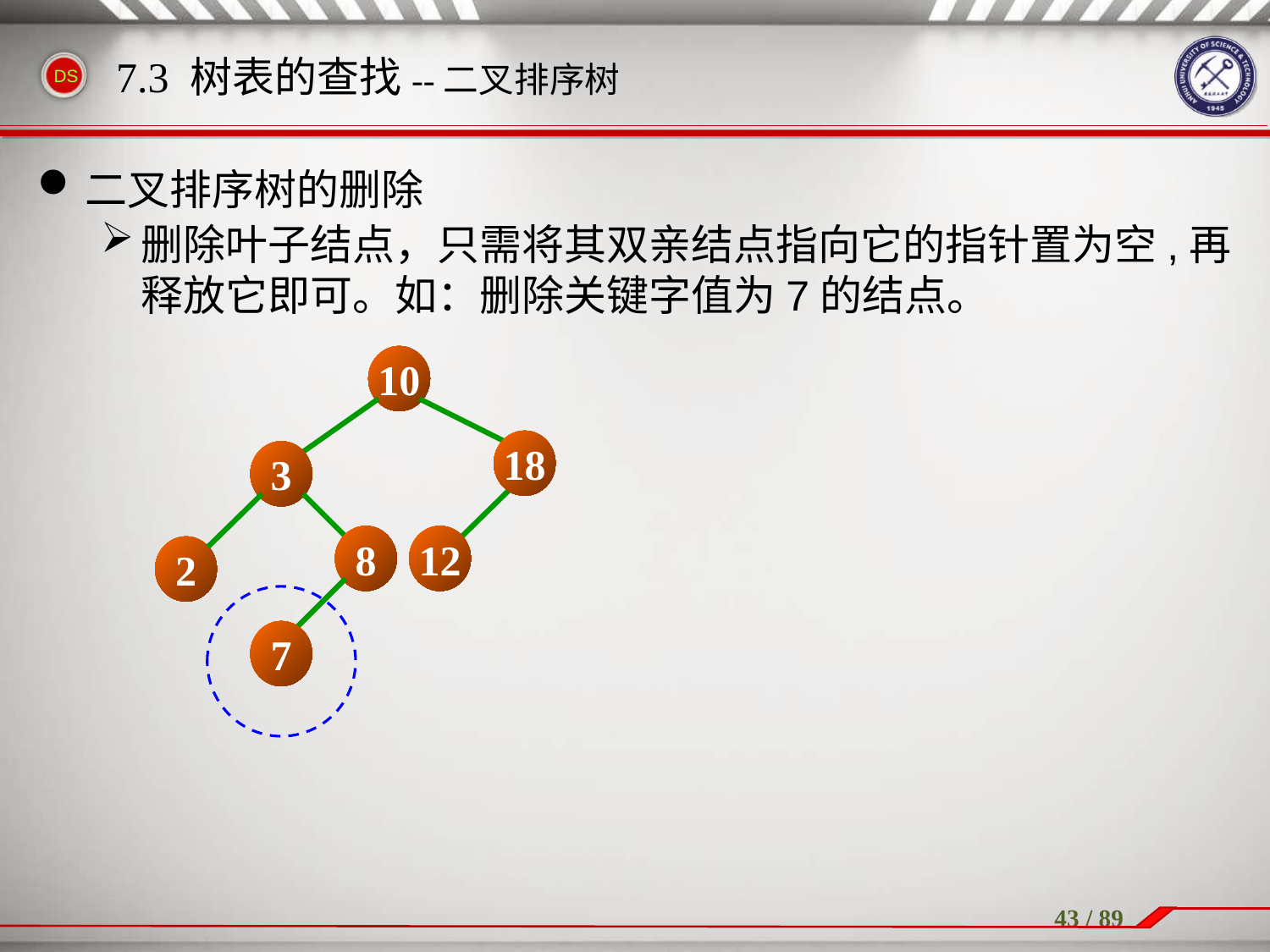

二叉排序树的删除
删除叶子结点，只需将其双亲结点指向它的指针置为空,再释放它即可。如：删除关键字值为7的结点。

7.3 树表的查找--二叉排序树
10

3

18

2

8
12

7